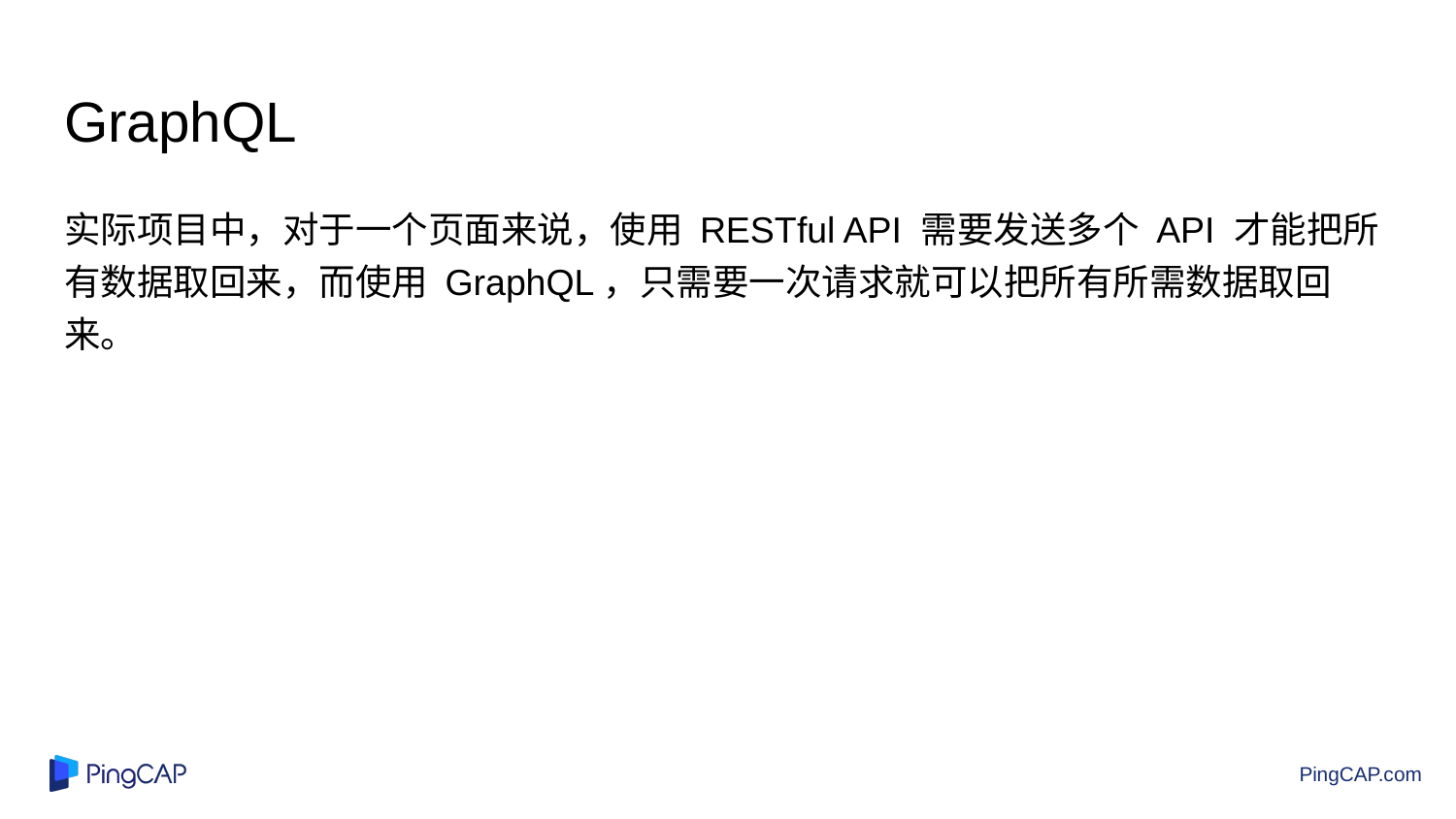

# GraphQL
实际项目中，对于一个页面来说，使用 RESTful API 需要发送多个 API 才能把所有数据取回来，而使用 GraphQL，只需要一次请求就可以把所有所需数据取回来。